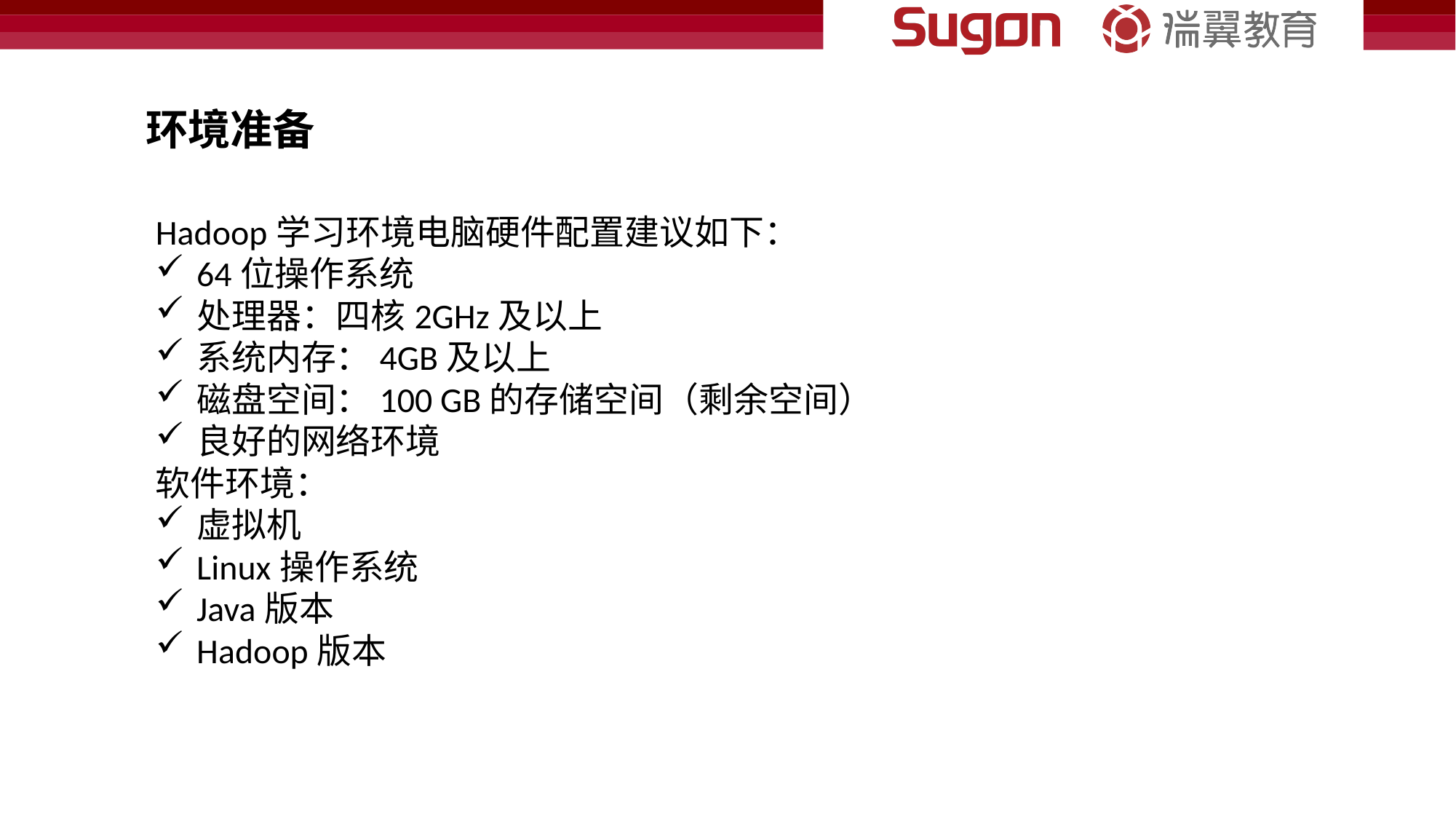

环境准备
Hadoop学习环境电脑硬件配置建议如下：
64位操作系统
处理器：四核2GHz及以上
系统内存：4GB及以上
磁盘空间：100 GB的存储空间（剩余空间）
良好的网络环境
软件环境：
虚拟机
Linux操作系统
Java版本
Hadoop版本